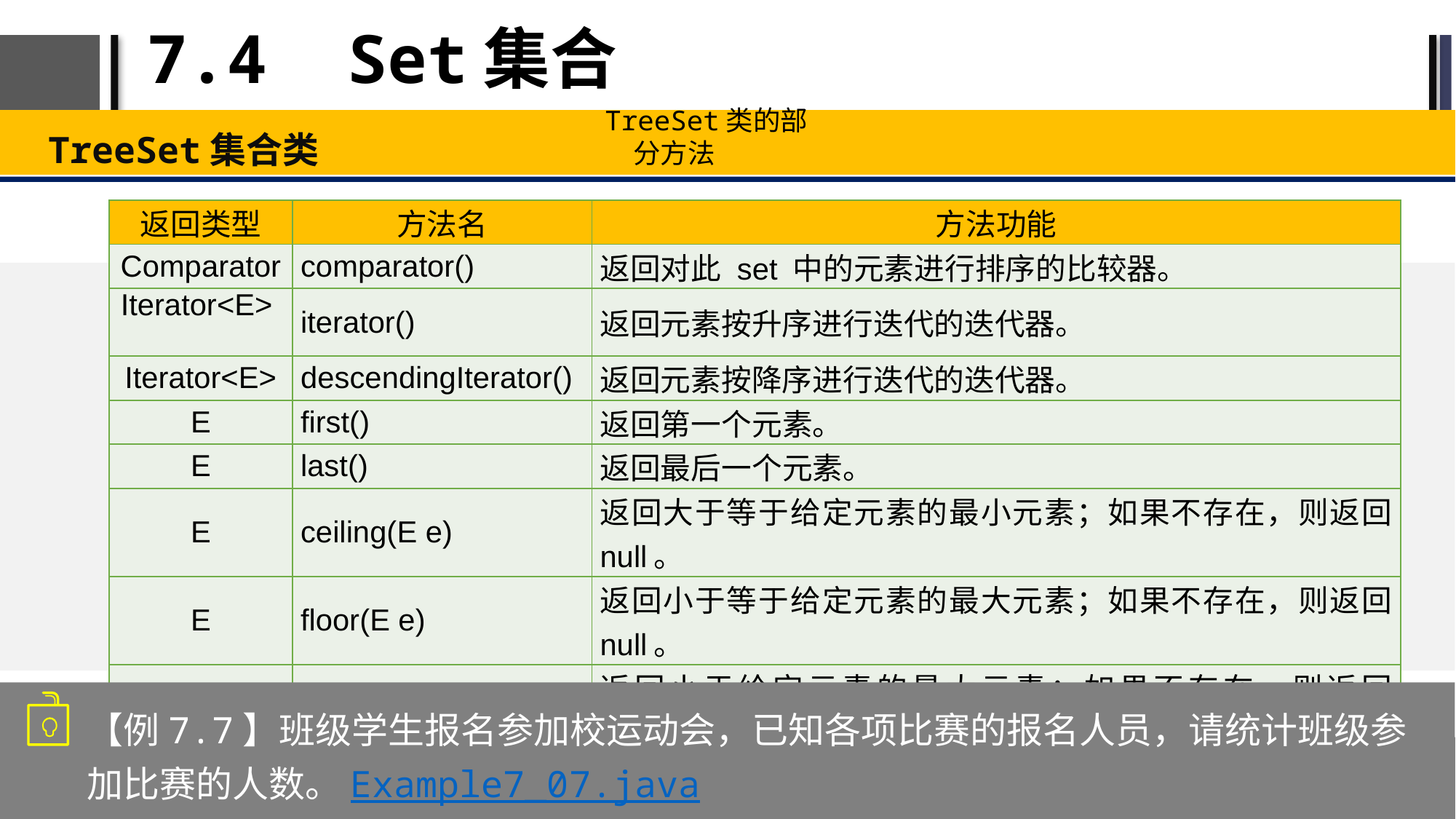

# 7.4  Set集合

TreeSet集合类
TreeSet类的部分方法

| 返回类型 | 方法名 | 方法功能 |
| --- | --- | --- |
| Comparator | comparator() | 返回对此 set 中的元素进行排序的比较器。 |
| Iterator<E> | iterator() | 返回元素按升序进行迭代的迭代器。 |
| Iterator<E> | descendingIterator() | 返回元素按降序进行迭代的迭代器。 |
| E | first() | 返回第一个元素。 |
| E | last() | 返回最后一个元素。 |
| E | ceiling(E e) | 返回大于等于给定元素的最小元素；如果不存在，则返回 null。 |
| E | floor(E e) | 返回小于等于给定元素的最大元素；如果不存在，则返回 null。 |
| E | lower(E e) | 返回小于给定元素的最大元素；如果不存在，则返回 null。 |
| E | higher(E e) | 返回大于给定元素的最小元素；如果不存在，则返回 null。 |

【例7.7】班级学生报名参加校运动会，已知各项比赛的报名人员，请统计班级参加比赛的人数。Example7_07.java